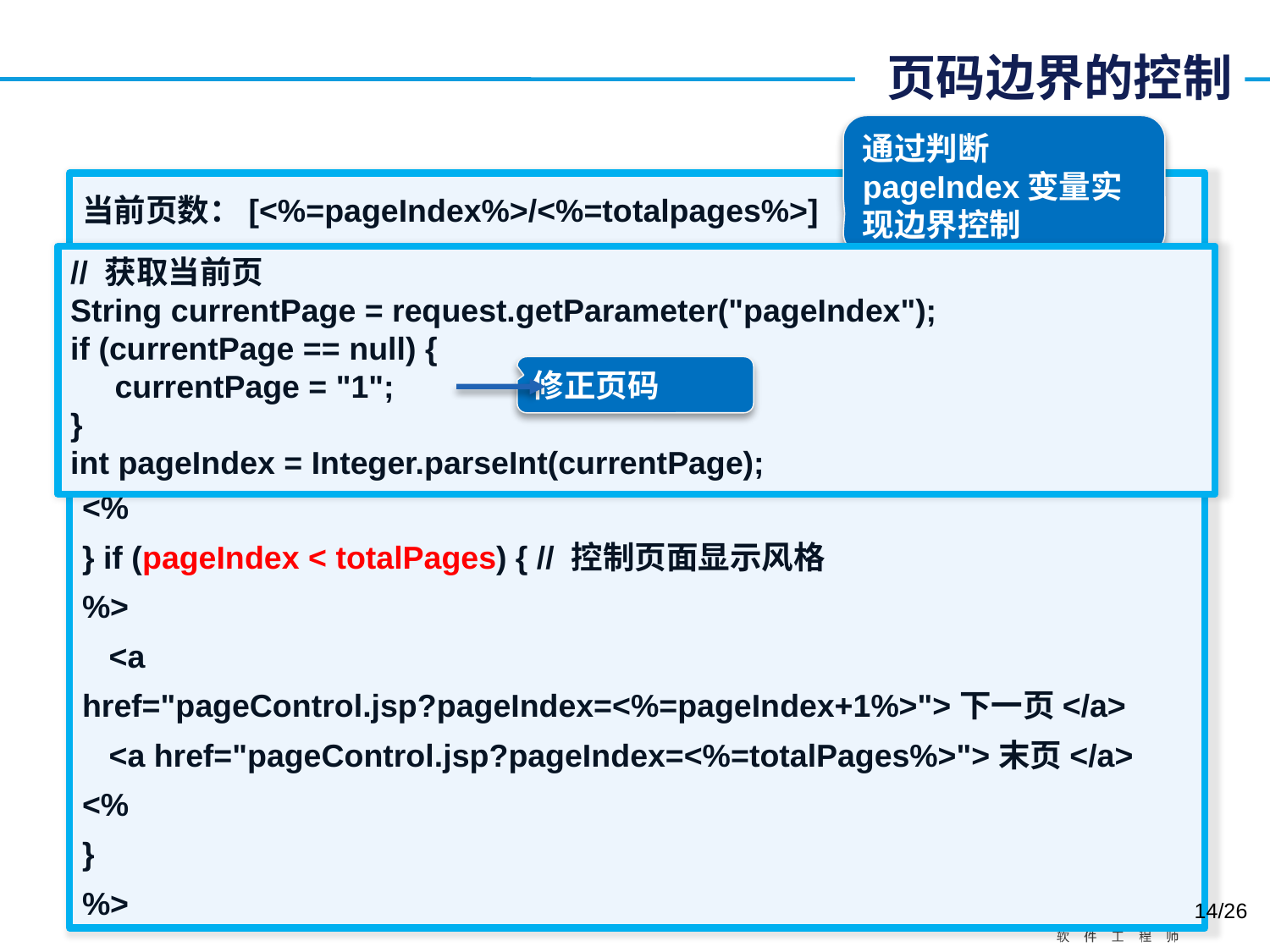

# 页码边界的控制
通过判断pageIndex变量实现边界控制

当前页数：[<%=pageIndex%>/<%=totalpages%>]
<%
if (pageIndex > 1) { // 控制页面显示风格
%>
   <a href="pageControl.jsp?pageIndex=1">首页</a>
   <a href="pageControl.jsp?pageIndex=<%=pageIndex-1%>">上一页</a>
<%
} if (pageIndex < totalPages) { // 控制页面显示风格
%>
   <a href="pageControl.jsp?pageIndex=<%=pageIndex+1%>">下一页</a>
   <a href="pageControl.jsp?pageIndex=<%=totalPages%>">末页</a>
<%
}
%>
// 获取当前页
String currentPage = request.getParameter("pageIndex");
if (currentPage == null) {
     currentPage = "1";
}
int pageIndex = Integer.parseInt(currentPage);

修正页码

14/26